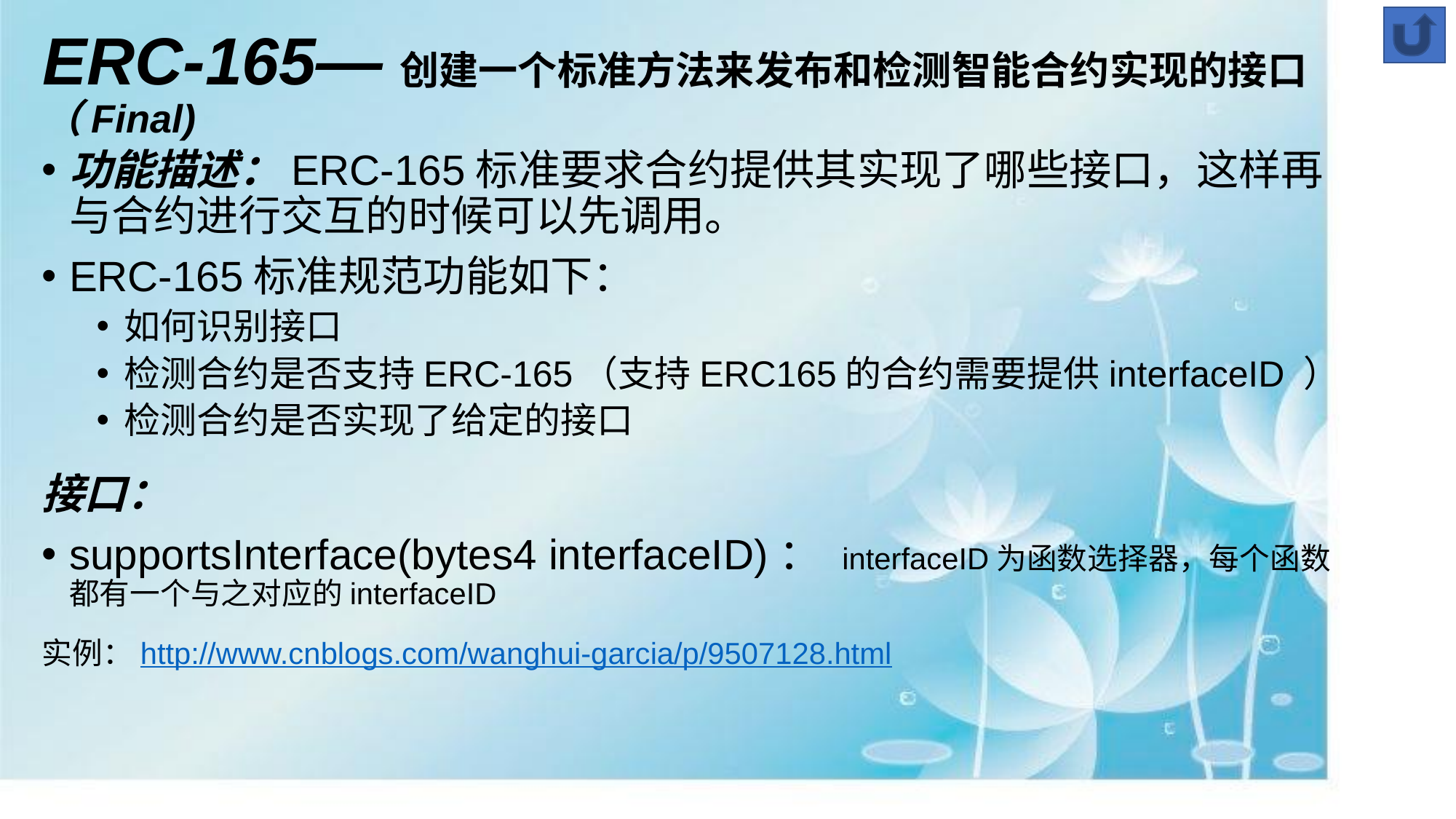

# ERC-165—创建一个标准方法来发布和检测智能合约实现的接口（Final)

功能描述：ERC-165标准要求合约提供其实现了哪些接口，这样再与合约进行交互的时候可以先调用。
ERC-165标准规范功能如下：
如何识别接口
检测合约是否支持ERC-165（支持ERC165的合约需要提供interfaceID ）
检测合约是否实现了给定的接口
接口：
supportsInterface(bytes4 interfaceID)：  interfaceID为函数选择器，每个函数都有一个与之对应的interfaceID
实例：http://www.cnblogs.com/wanghui-garcia/p/9507128.html